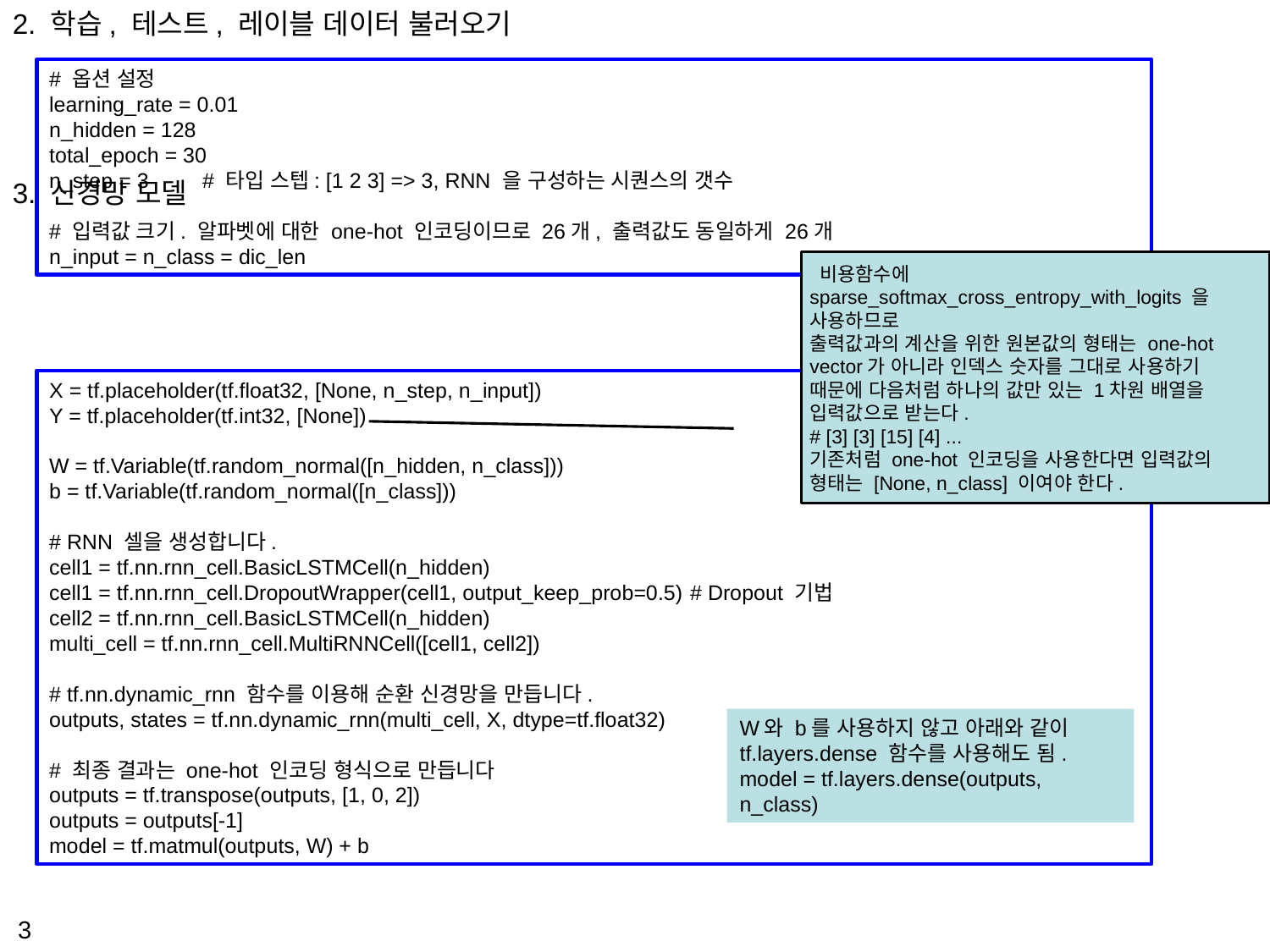

2. 학습, 테스트, 레이블 데이터 불러오기

3. 신경망 모델

# 옵션 설정
learning_rate = 0.01
n_hidden = 128
total_epoch = 30
n_step = 3         # 타입 스텝: [1 2 3] => 3, RNN 을 구성하는 시퀀스의 갯수

# 입력값 크기. 알파벳에 대한 one-hot 인코딩이므로 26개, 출력값도 동일하게 26개
n_input = n_class = dic_len

 비용함수에 sparse_softmax_cross_entropy_with_logits 을 사용하므로
출력값과의 계산을 위한 원본값의 형태는 one-hot vector가 아니라 인덱스 숫자를 그대로 사용하기 때문에 다음처럼 하나의 값만 있는 1차원 배열을 입력값으로 받는다.
# [3] [3] [15] [4] ...
기존처럼 one-hot 인코딩을 사용한다면 입력값의 형태는 [None, n_class] 이여야 한다.
X = tf.placeholder(tf.float32, [None, n_step, n_input])
Y = tf.placeholder(tf.int32, [None])

W = tf.Variable(tf.random_normal([n_hidden, n_class]))
b = tf.Variable(tf.random_normal([n_class]))

# RNN 셀을 생성합니다.
cell1 = tf.nn.rnn_cell.BasicLSTMCell(n_hidden)
cell1 = tf.nn.rnn_cell.DropoutWrapper(cell1, output_keep_prob=0.5) # Dropout 기법
cell2 = tf.nn.rnn_cell.BasicLSTMCell(n_hidden)
multi_cell = tf.nn.rnn_cell.MultiRNNCell([cell1, cell2])

# tf.nn.dynamic_rnn 함수를 이용해 순환 신경망을 만듭니다.
outputs, states = tf.nn.dynamic_rnn(multi_cell, X, dtype=tf.float32)

# 최종 결과는 one-hot 인코딩 형식으로 만듭니다
outputs = tf.transpose(outputs, [1, 0, 2])
outputs = outputs[-1]
model = tf.matmul(outputs, W) + b
W와 b를 사용하지 않고 아래와 같이 tf.layers.dense 함수를 사용해도 됨.
model = tf.layers.dense(outputs, n_class)
3